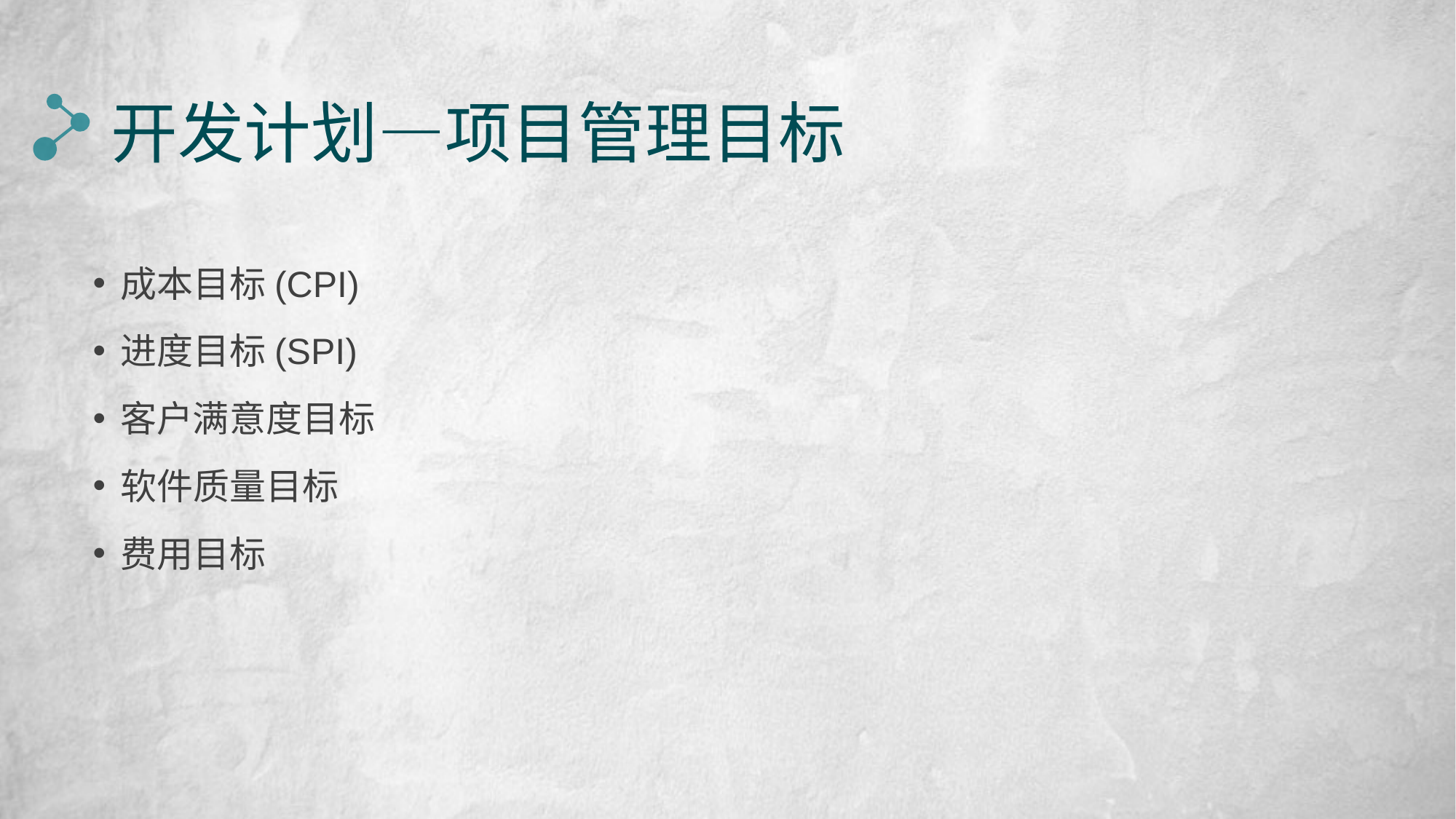

# 开发计划—项目管理目标
成本目标(CPI)
进度目标(SPI)
客户满意度目标
软件质量目标
费用目标